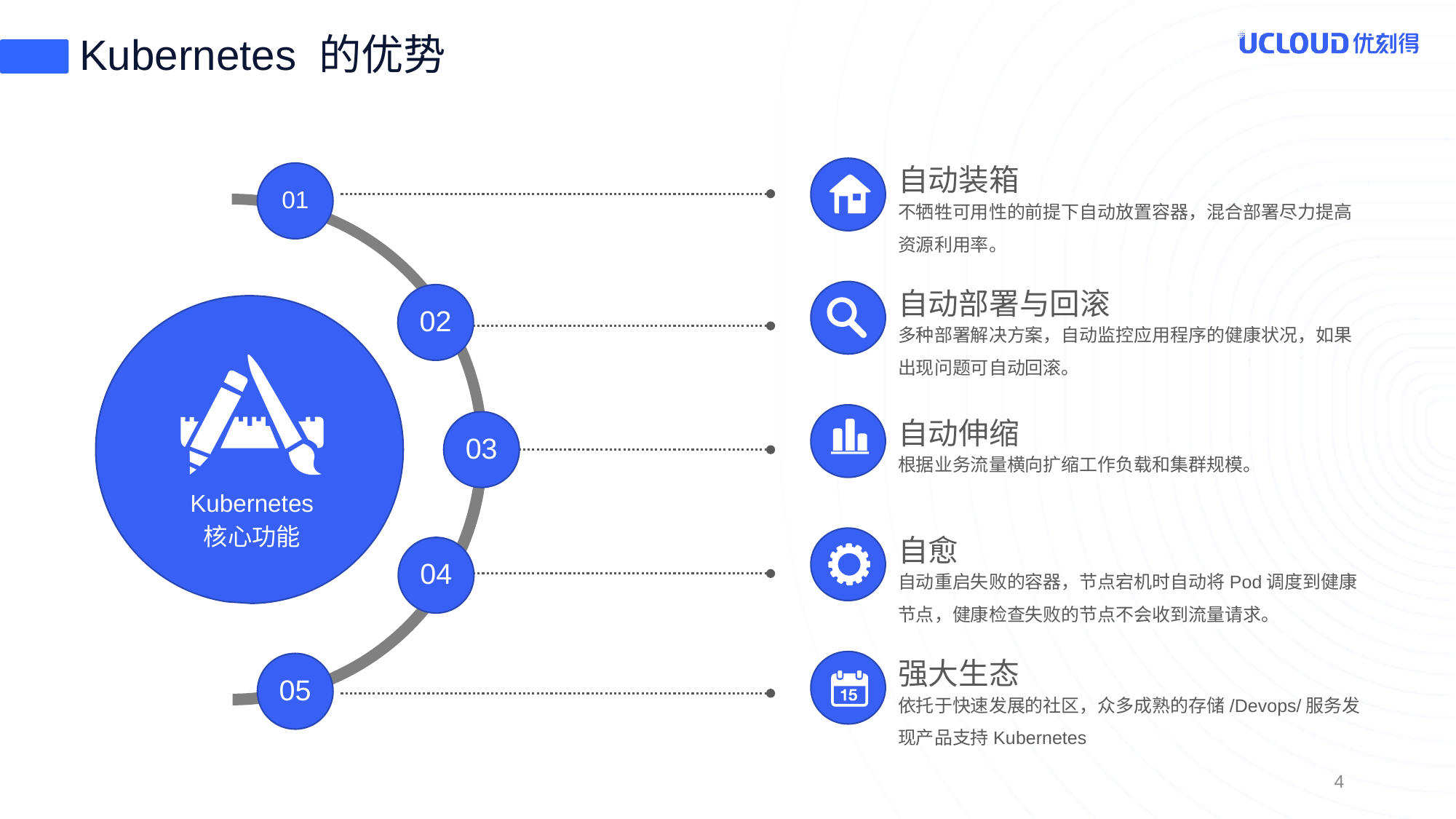

# Kubernetes 的优势
自动装箱

不牺牲可用性的前提下自动放置容器，混合部署尽力提高资源利用率。
01

自动部署与回滚

多种部署解决方案，自动监控应用程序的健康状况，如果出现问题可自动回滚。
02

Kubernetes
核心功能

自动伸缩

根据业务流量横向扩缩工作负载和集群规模。
03

自愈

自动重启失败的容器，节点宕机时自动将Pod调度到健康节点，健康检查失败的节点不会收到流量请求。
04

强大生态

依托于快速发展的社区，众多成熟的存储/Devops/服务发现产品支持Kubernetes
05

4